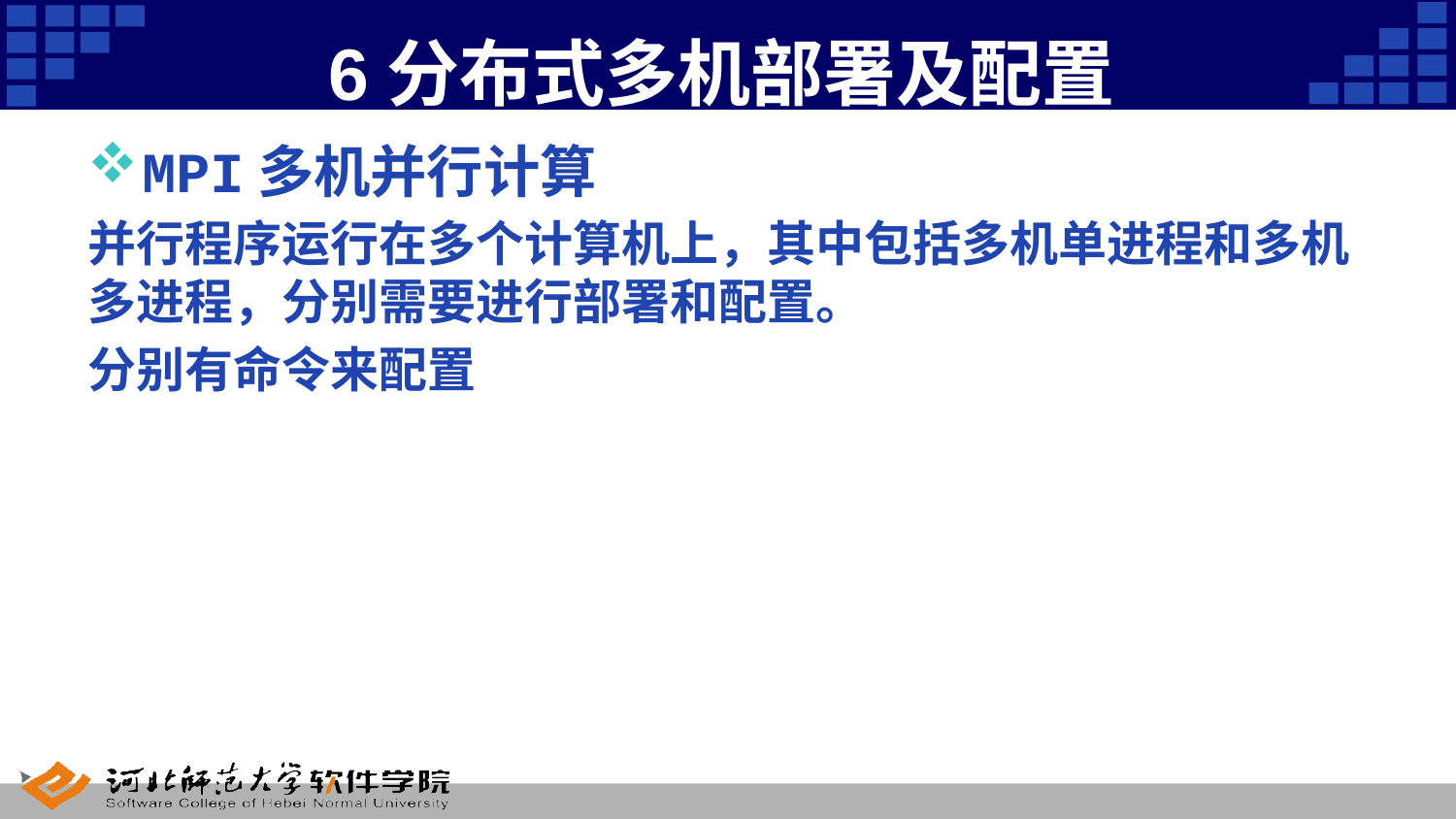

# 6分布式多机部署及配置
MPI多机并行计算
并行程序运行在多个计算机上，其中包括多机单进程和多机多进程，分别需要进行部署和配置。
分别有命令来配置